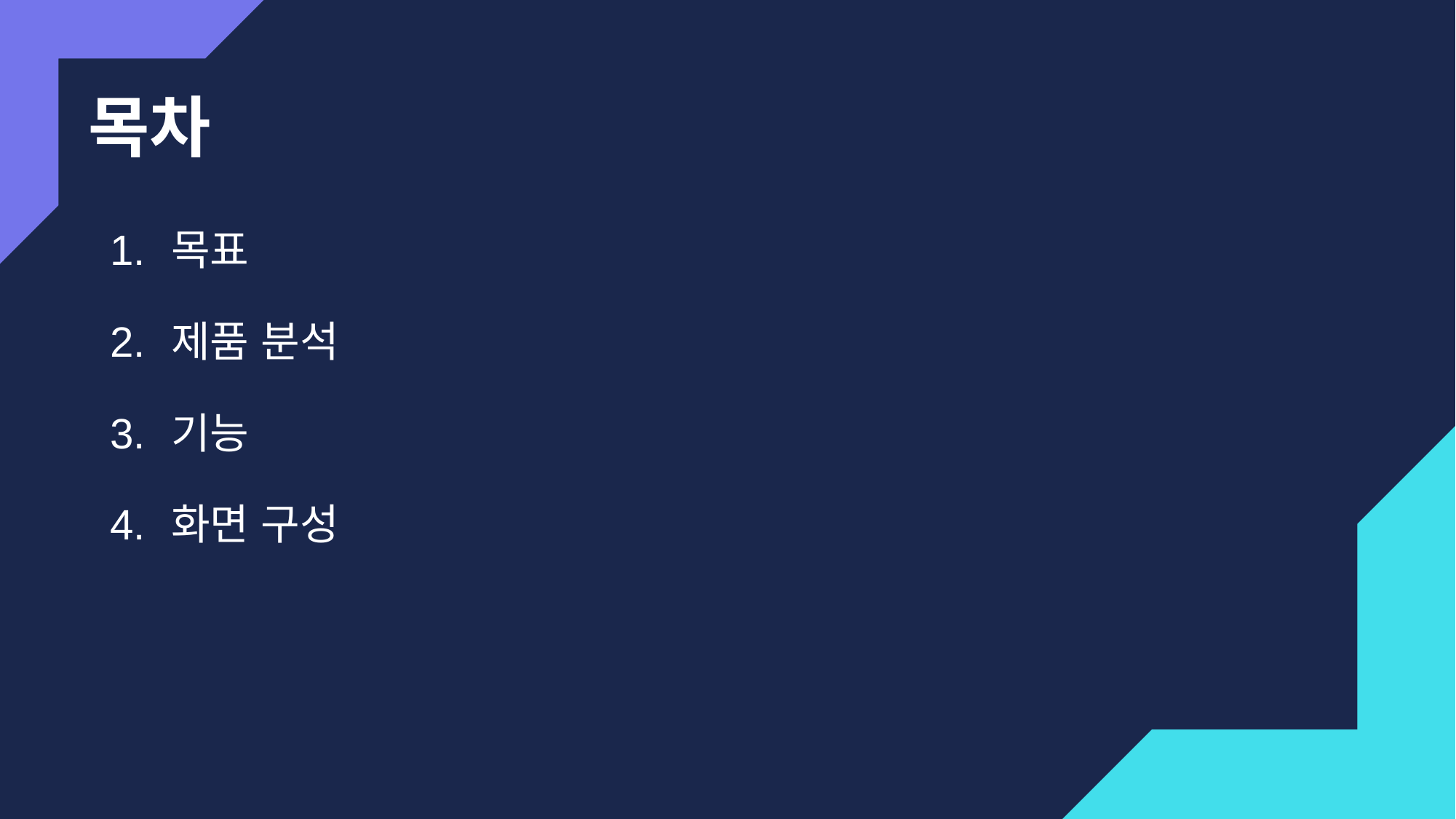

# 목차
목표
제품 분석
기능
화면 구성